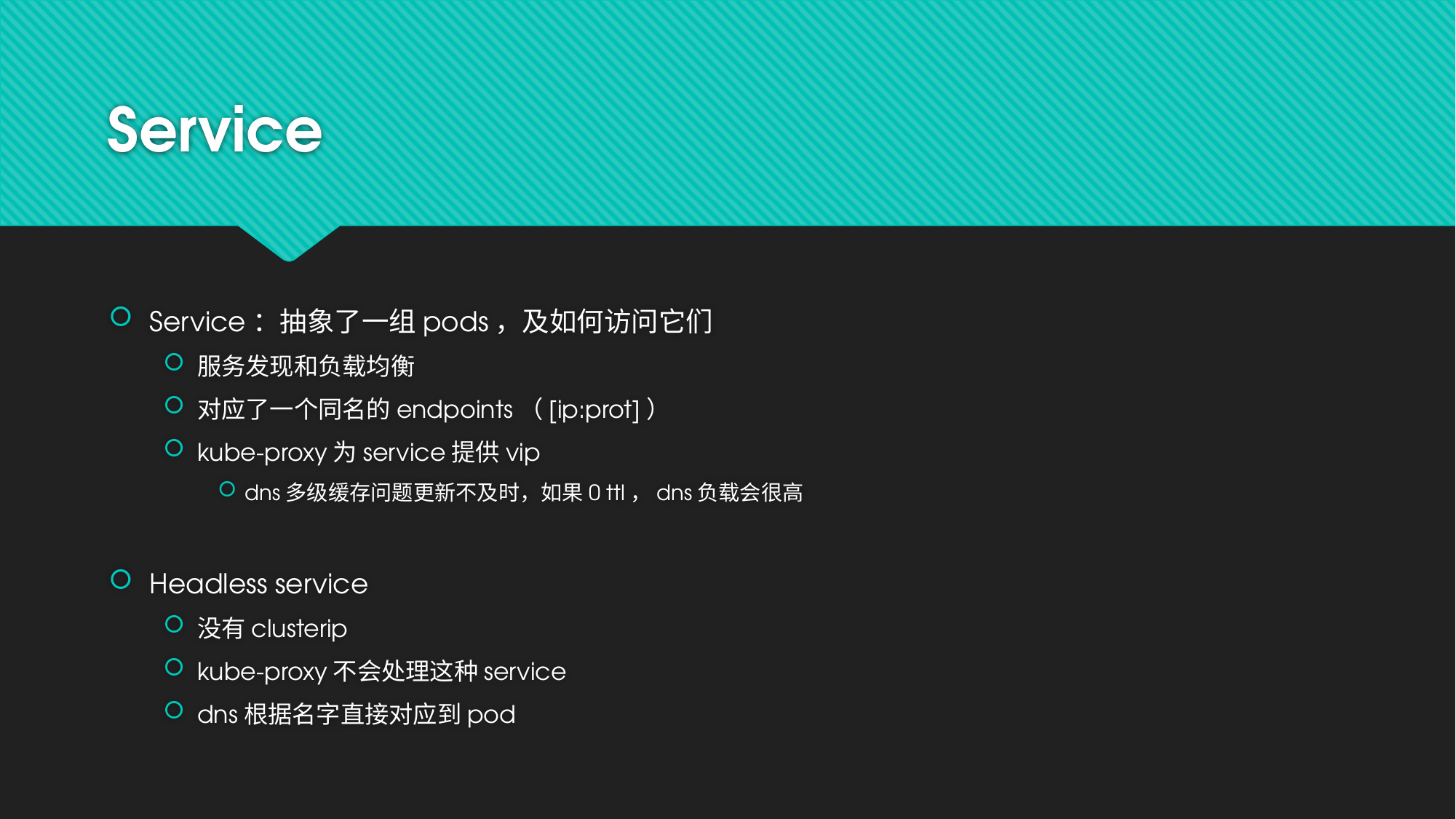

# Service
Service：抽象了一组pods，及如何访问它们
服务发现和负载均衡
对应了一个同名的endpoints（[ip:prot]）
kube-proxy为service提供vip
dns多级缓存问题更新不及时，如果0 ttl，dns负载会很高

Headless service
没有clusterip
kube-proxy不会处理这种service
dns根据名字直接对应到pod